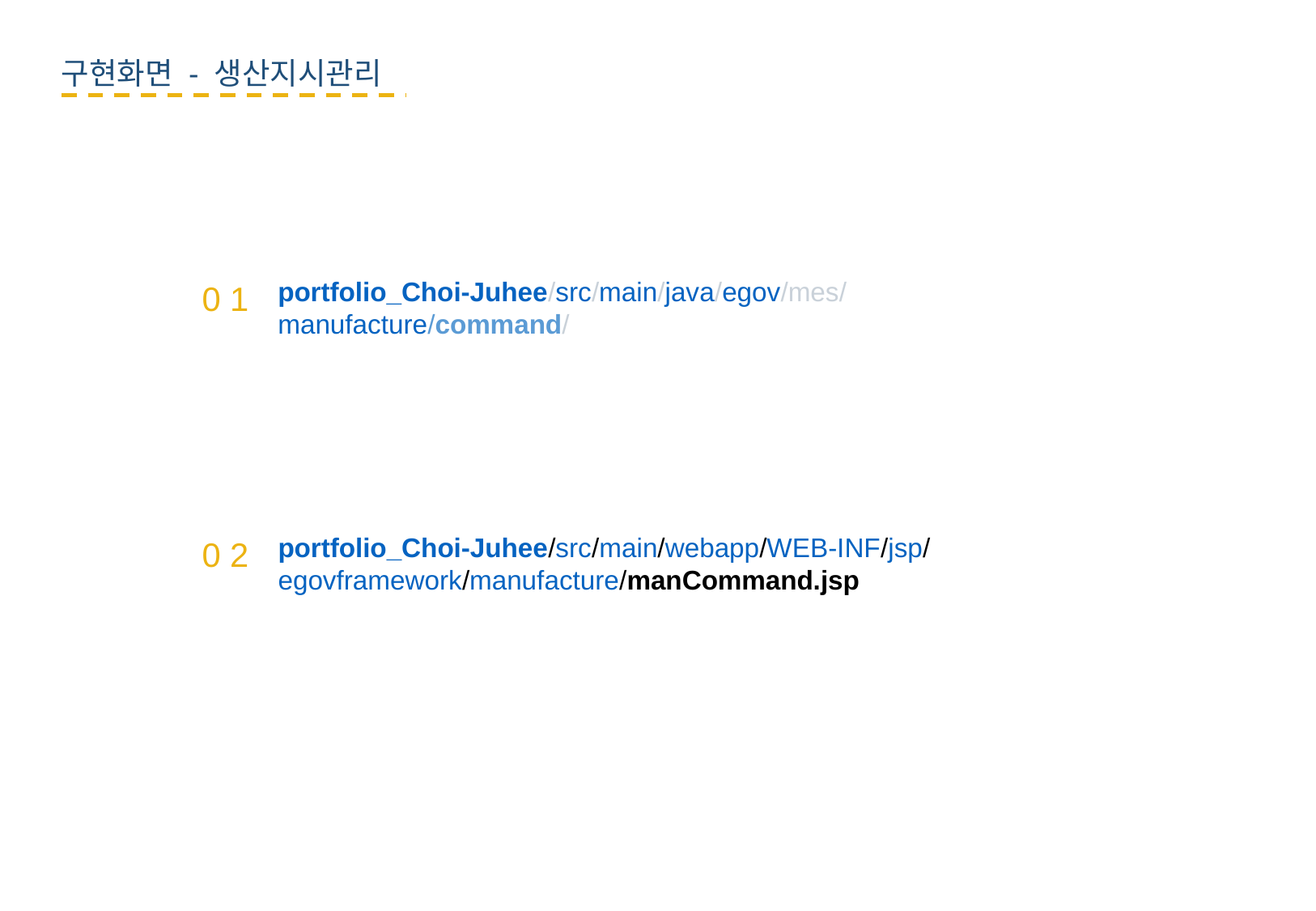

구현화면 - 생산지시관리
0 1
portfolio_Choi-Juhee/src/main/java/egov/mes/manufacture/command/
0 2
portfolio_Choi-Juhee/src/main/webapp/WEB-INF/jsp/egovframework/manufacture/manCommand.jsp